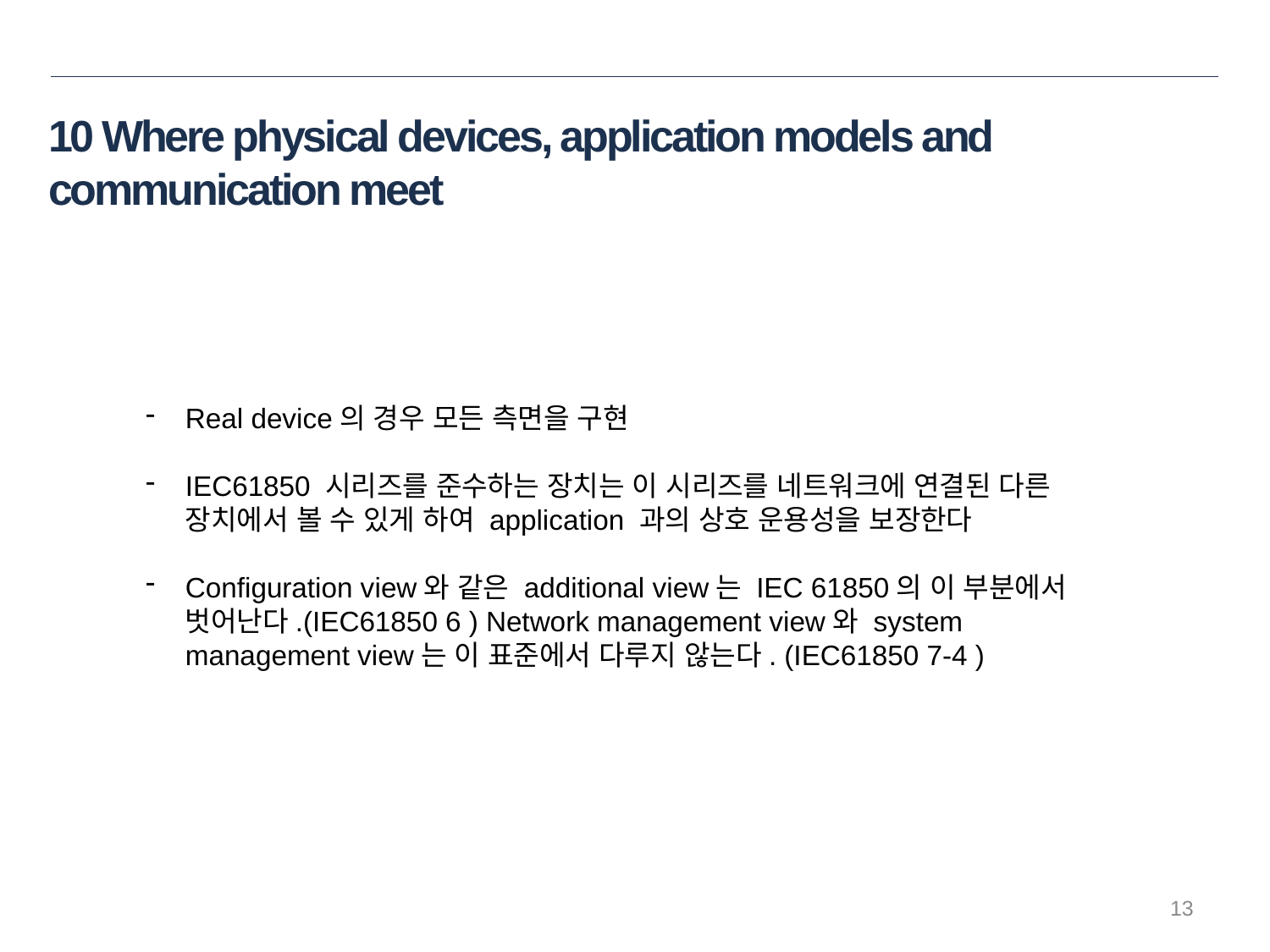

10 Where physical devices, application models and communication meet
Real device의 경우 모든 측면을 구현

IEC61850 시리즈를 준수하는 장치는 이 시리즈를 네트워크에 연결된 다른 장치에서 볼 수 있게 하여 application 과의 상호 운용성을 보장한다

Configuration view와 같은 additional view는 IEC 61850의 이 부분에서 벗어난다.(IEC61850 6 ) Network management view와 system management view는 이 표준에서 다루지 않는다. (IEC61850 7-4 )

13